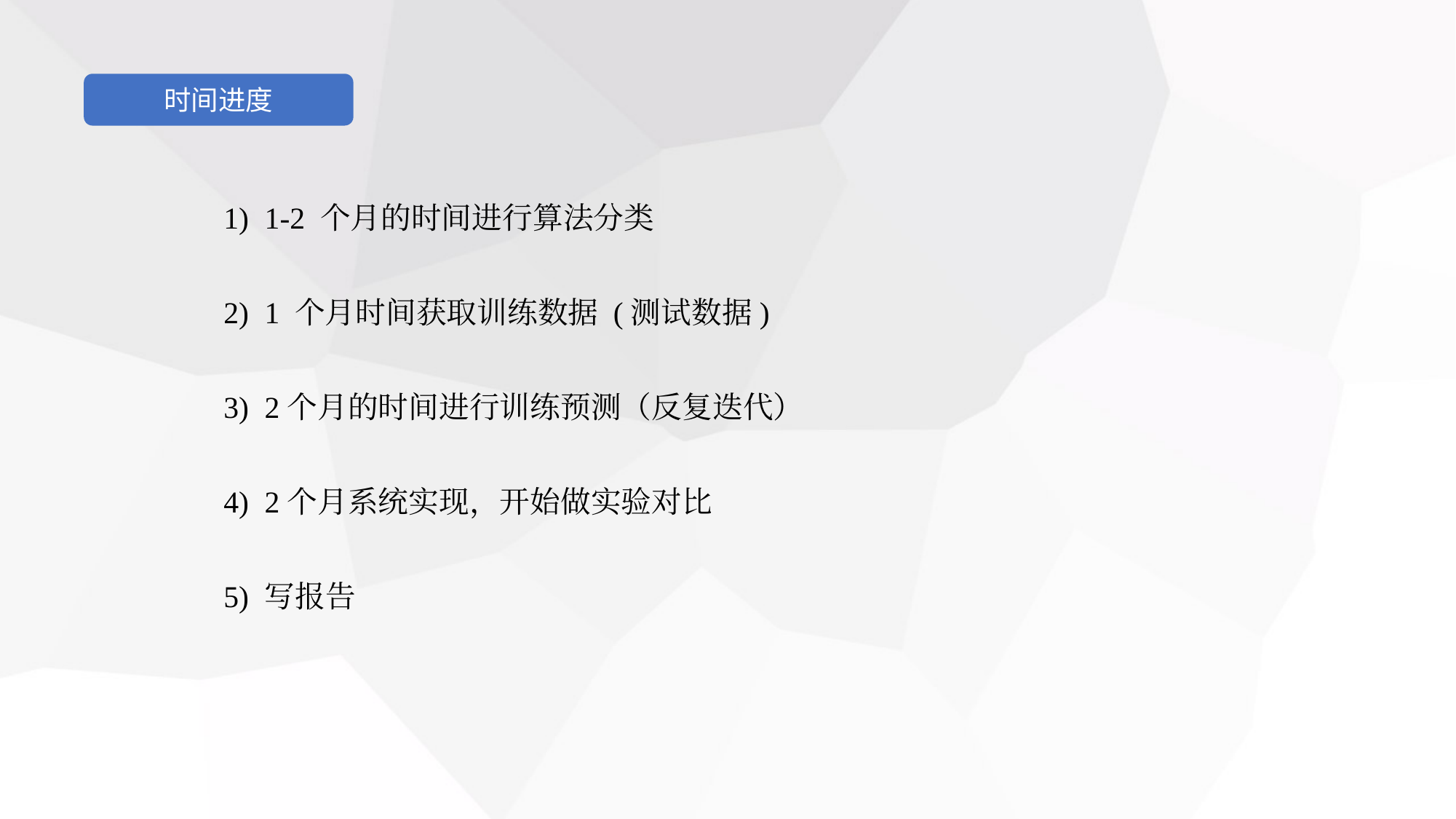

时间进度
1-2 个月的时间进行算法分类

1 个月时间获取训练数据 (测试数据)

2个月的时间进行训练预测（反复迭代）

2个月系统实现，开始做实验对比

写报告